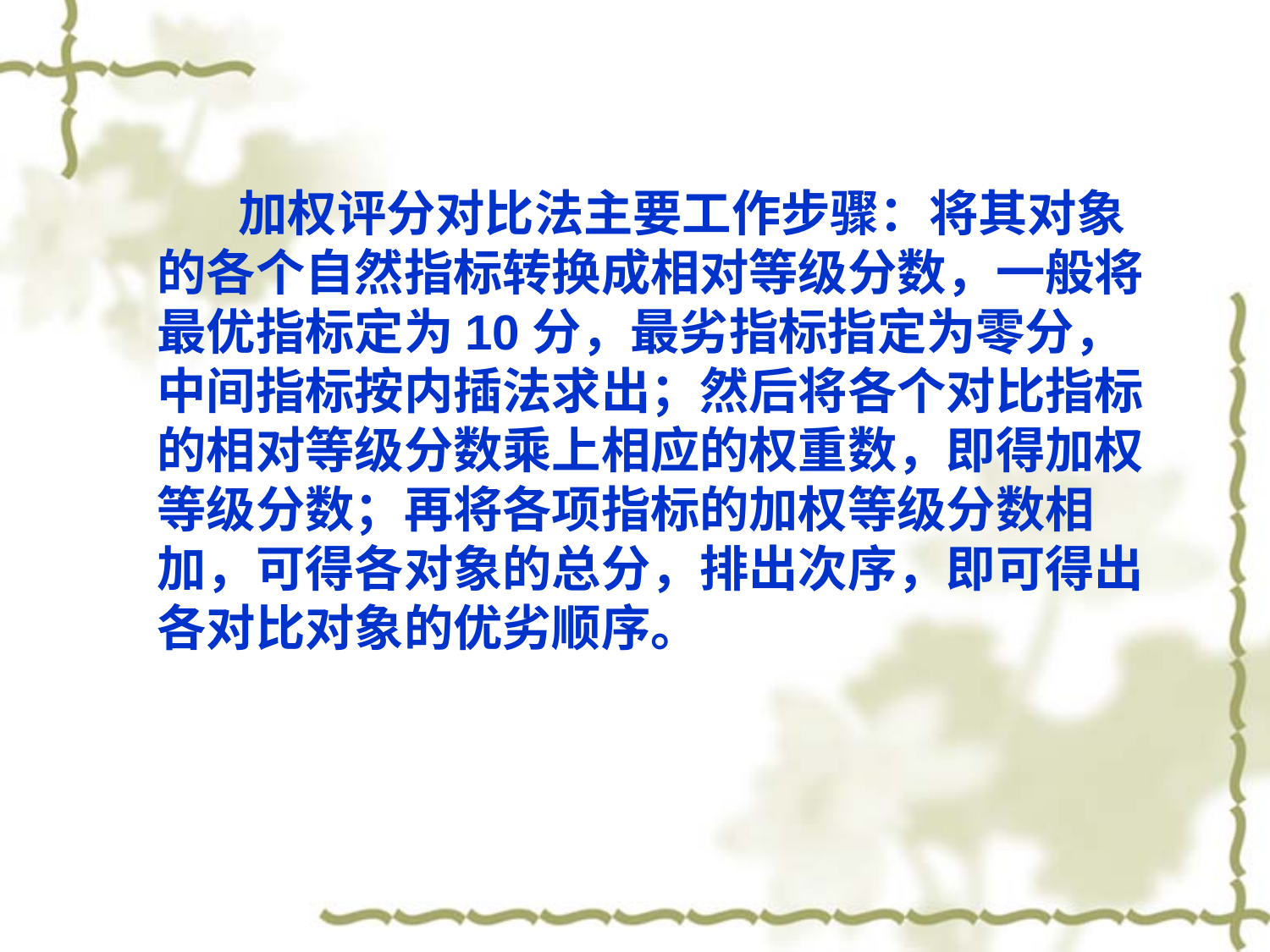

加权评分对比法主要工作步骤：将其对象的各个自然指标转换成相对等级分数，一般将最优指标定为10分，最劣指标指定为零分，中间指标按内插法求出；然后将各个对比指标的相对等级分数乘上相应的权重数，即得加权等级分数；再将各项指标的加权等级分数相加，可得各对象的总分，排出次序，即可得出各对比对象的优劣顺序。